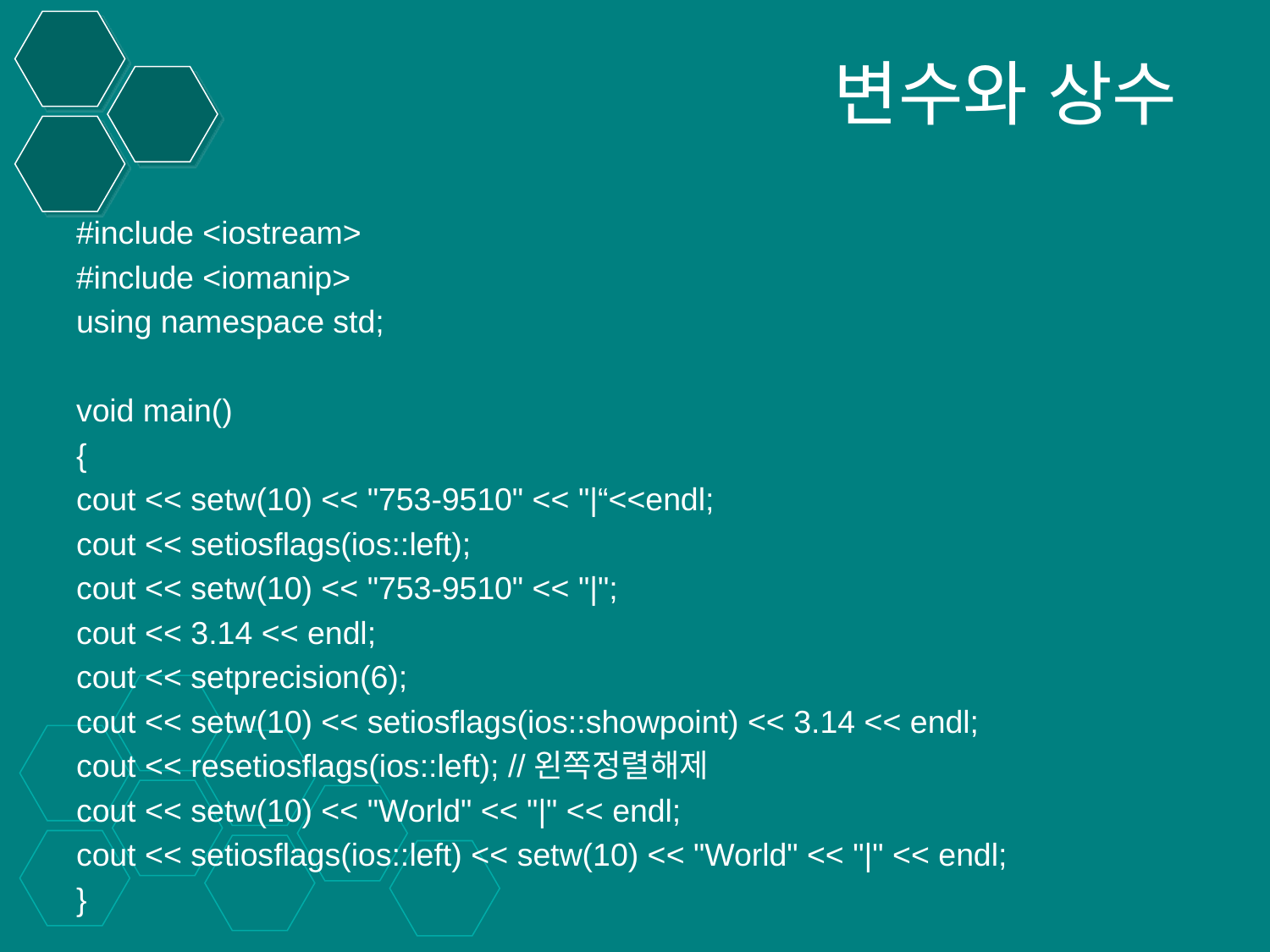

# 변수와 상수
#include <iostream>
#include <iomanip>
using namespace std;

void main()
{
cout << setw(10) << "753-9510" << "|“<<endl;
cout << setiosflags(ios::left);
cout << setw(10) << "753-9510" << "|";
cout << 3.14 << endl;
cout << setprecision(6);
cout << setw(10) << setiosflags(ios::showpoint) << 3.14 << endl;
cout << resetiosflags(ios::left); //왼쪽정렬해제
cout << setw(10) << "World" << "|" << endl;
cout << setiosflags(ios::left) << setw(10) << "World" << "|" << endl;
}